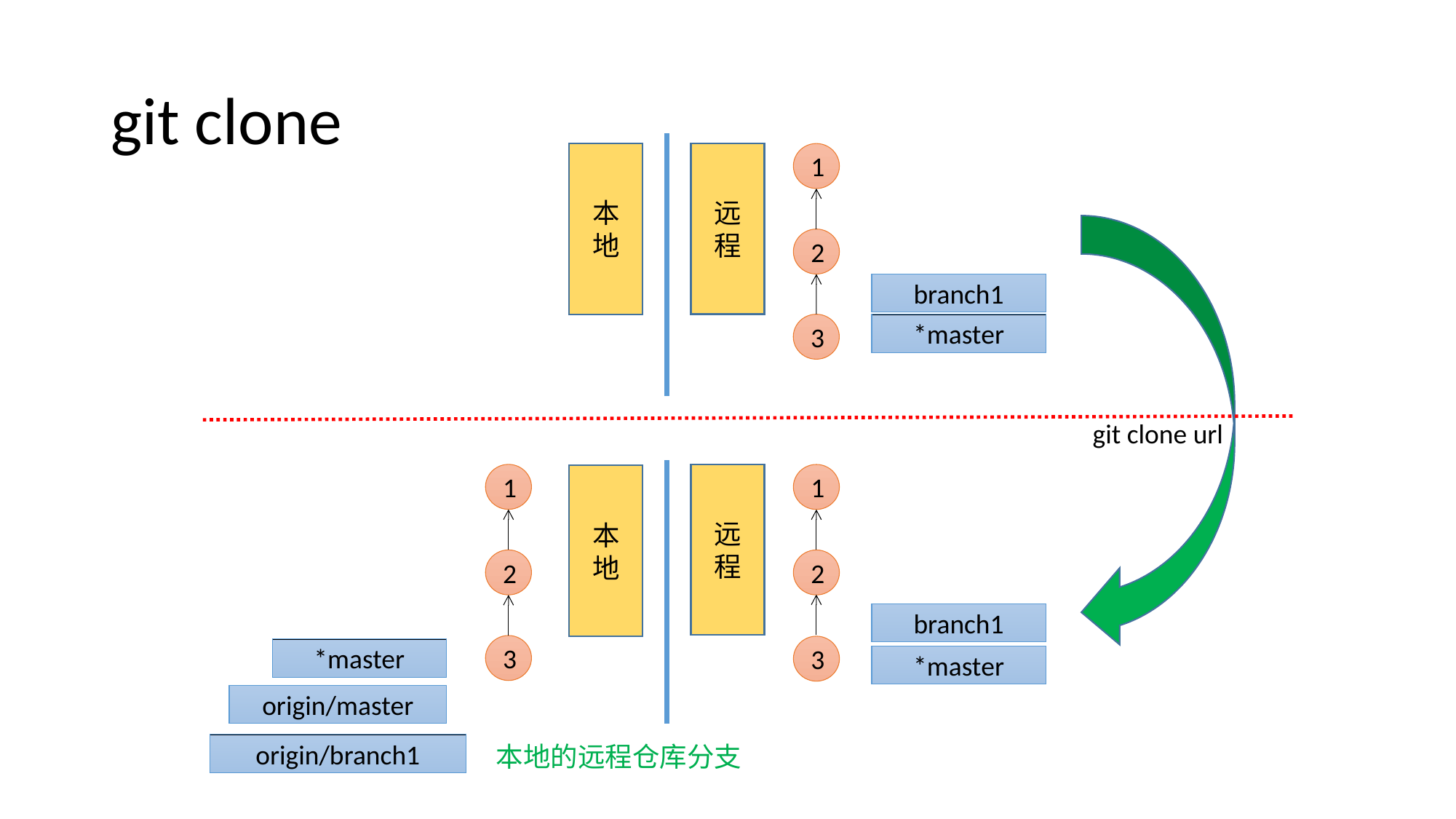

# git clone
远程
本地
1
git clone url
2
branch1
3
*master
1
2
3
*master
远程
1
2
*master
本地
3
origin/master
branch1
origin/branch1
本地的远程仓库分支